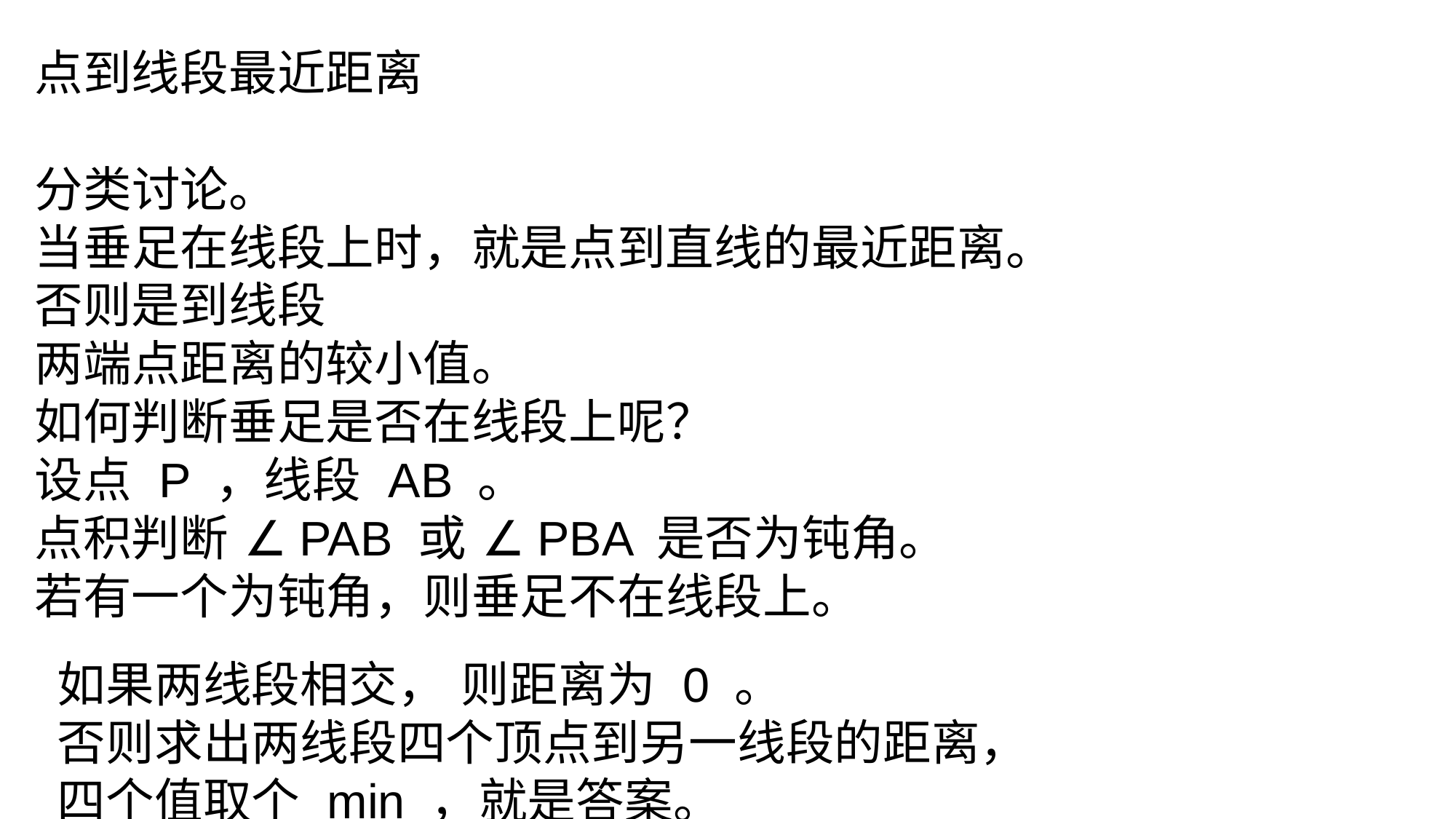

点到线段最近距离

分类讨论。
当垂足在线段上时，就是点到直线的最近距离。
否则是到线段
两端点距离的较小值。
如何判断垂足是否在线段上呢？
设点 P ，线段 AB 。
点积判断 ∠PAB 或 ∠PBA 是否为钝角。
若有一个为钝角，则垂足不在线段上。
如果两线段相交， 则距离为 0 。
否则求出两线段四个顶点到另一线段的距离，
四个值取个 min ，就是答案。